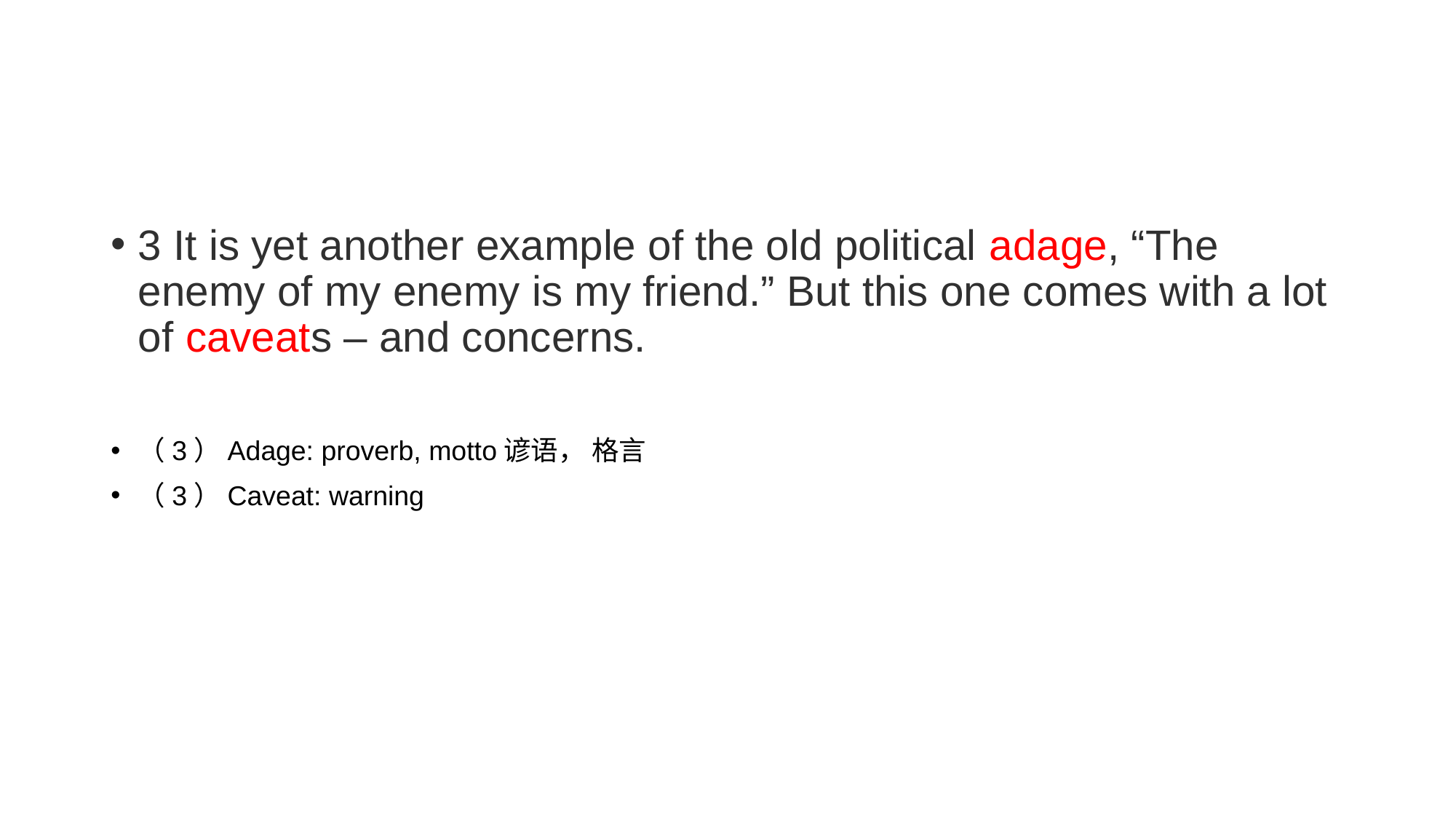

#
3 It is yet another example of the old political adage, “The enemy of my enemy is my friend.” But this one comes with a lot of caveats – and concerns.

（3）Adage: proverb, motto谚语， 格言
（3）Caveat: warning